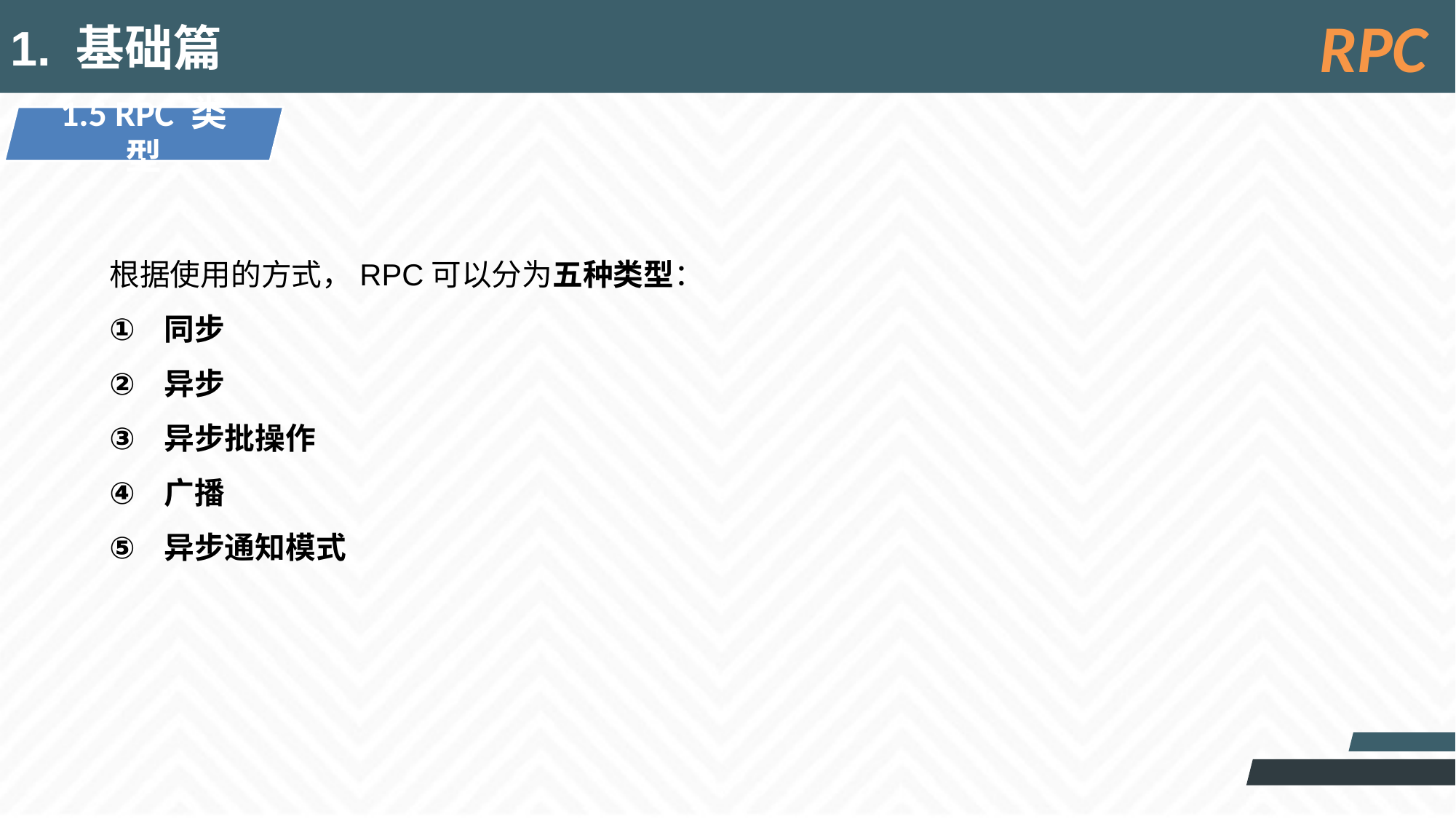

1. 基础篇
RPC
1.5 RPC 类型
根据使用的方式，RPC可以分为五种类型：
同步
异步
异步批操作
广播
异步通知模式